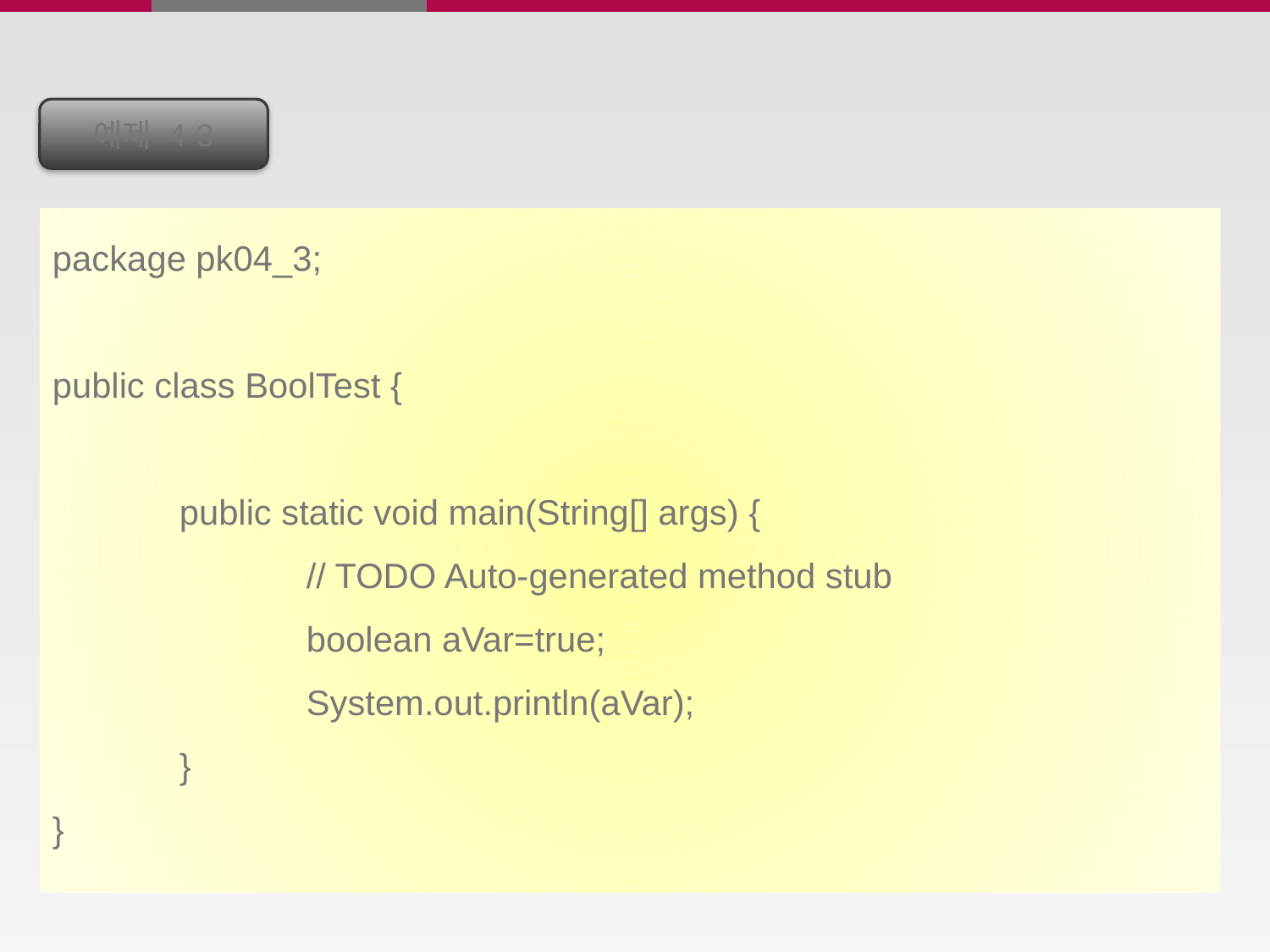

예제 4-3
package pk04_3;

public class BoolTest {

	public static void main(String[] args) {
		// TODO Auto-generated method stub
		boolean aVar=true;
		System.out.println(aVar);
	}
}